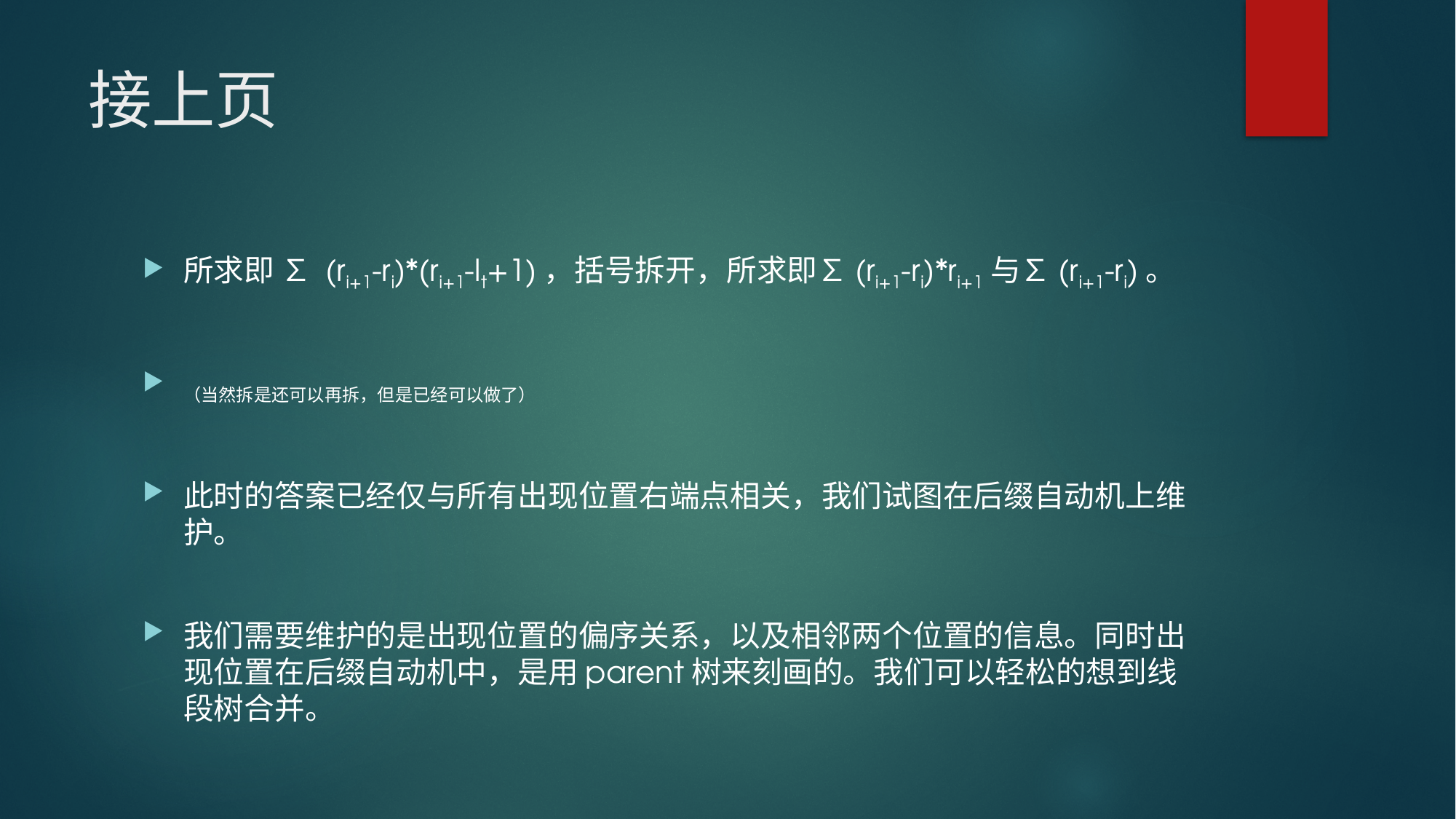

# 接上页
所求即 ∑ (ri+1-ri)*(ri+1-lt+1)，括号拆开，所求即∑(ri+1-ri)*ri+1与∑(ri+1-ri)。

（当然拆是还可以再拆，但是已经可以做了）

此时的答案已经仅与所有出现位置右端点相关，我们试图在后缀自动机上维护。

我们需要维护的是出现位置的偏序关系，以及相邻两个位置的信息。同时出现位置在后缀自动机中，是用parent树来刻画的。我们可以轻松的想到线段树合并。